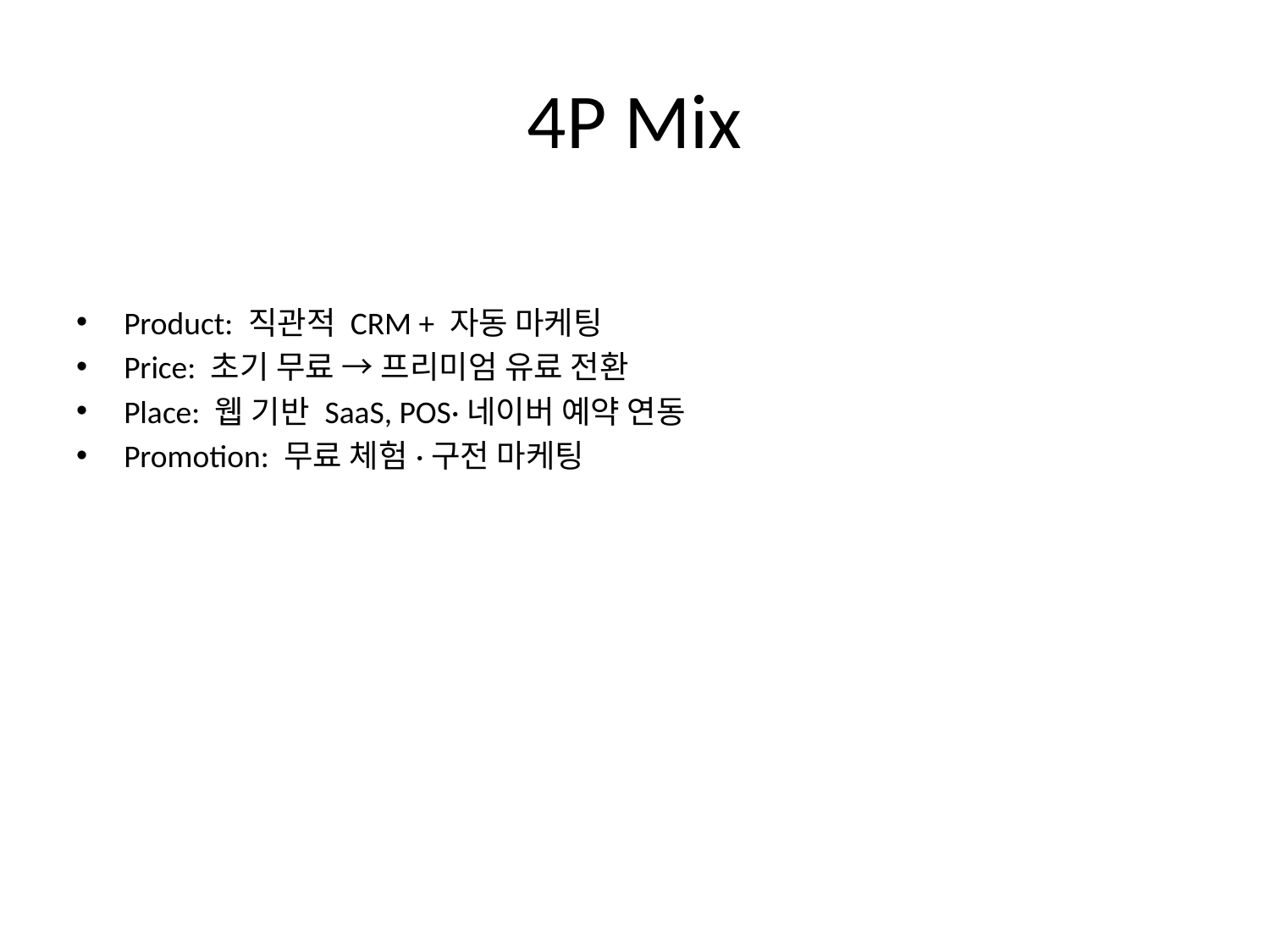

# 4P Mix

Product: 직관적 CRM + 자동 마케팅
Price: 초기 무료 → 프리미엄 유료 전환
Place: 웹 기반 SaaS, POS·네이버 예약 연동
Promotion: 무료 체험·구전 마케팅